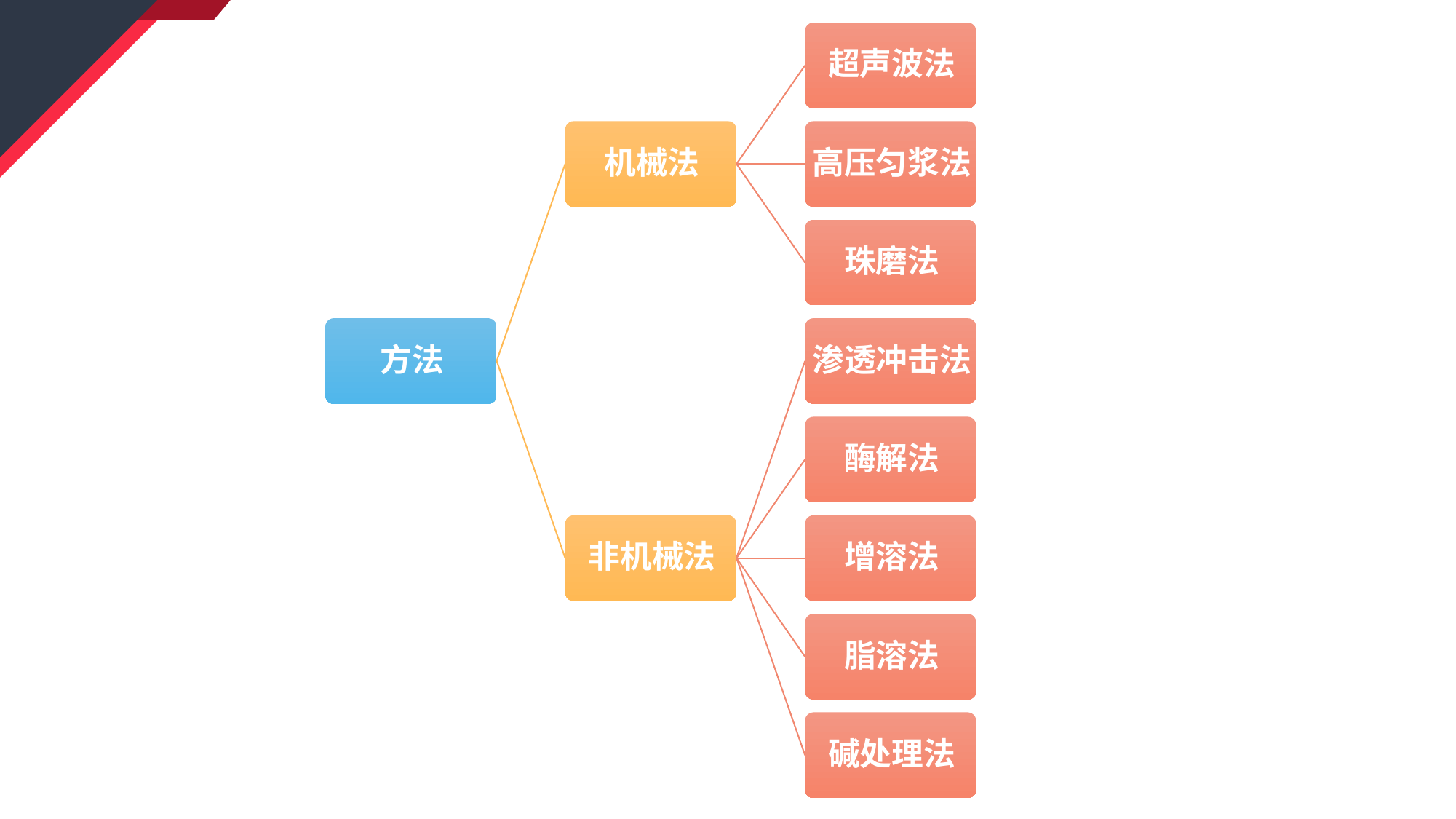

方法

机械法

超声波法

高压匀浆法

珠磨法

非机械法

渗透冲击法

酶解法

增溶法

脂溶法

碱处理法